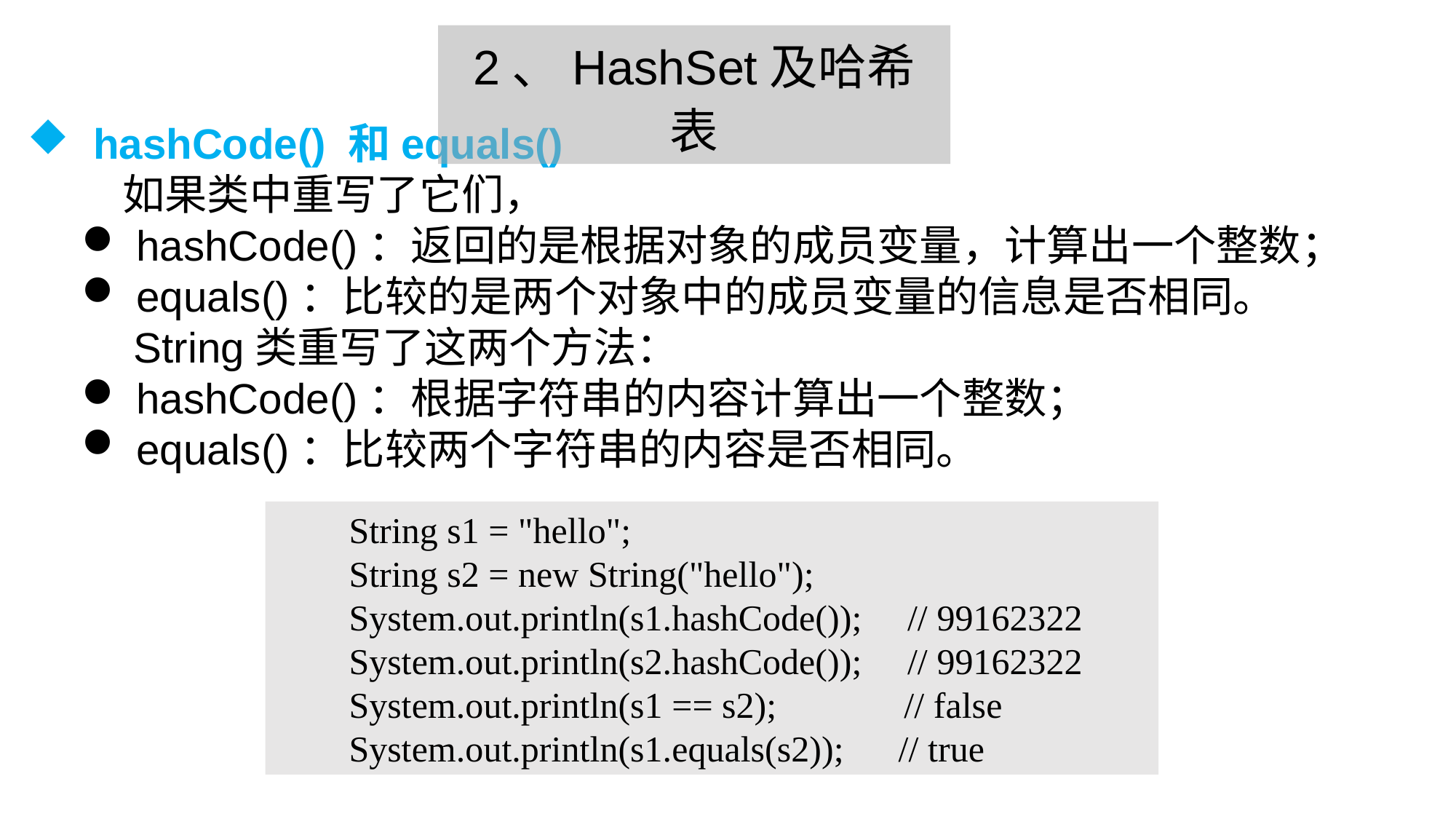

2、HashSet及哈希表
  hashCode() 和equals()
         如果类中重写了它们，
hashCode()：返回的是根据对象的成员变量，计算出一个整数；
equals()：比较的是两个对象中的成员变量的信息是否相同。
         String类重写了这两个方法：
hashCode()：根据字符串的内容计算出一个整数；
equals()：比较两个字符串的内容是否相同。

        String s1 = "hello";
        String s2 = new String("hello");
        System.out.println(s1.hashCode());     // 99162322
        System.out.println(s2.hashCode());     // 99162322
        System.out.println(s1 == s2);              // false
        System.out.println(s1.equals(s2));      // true